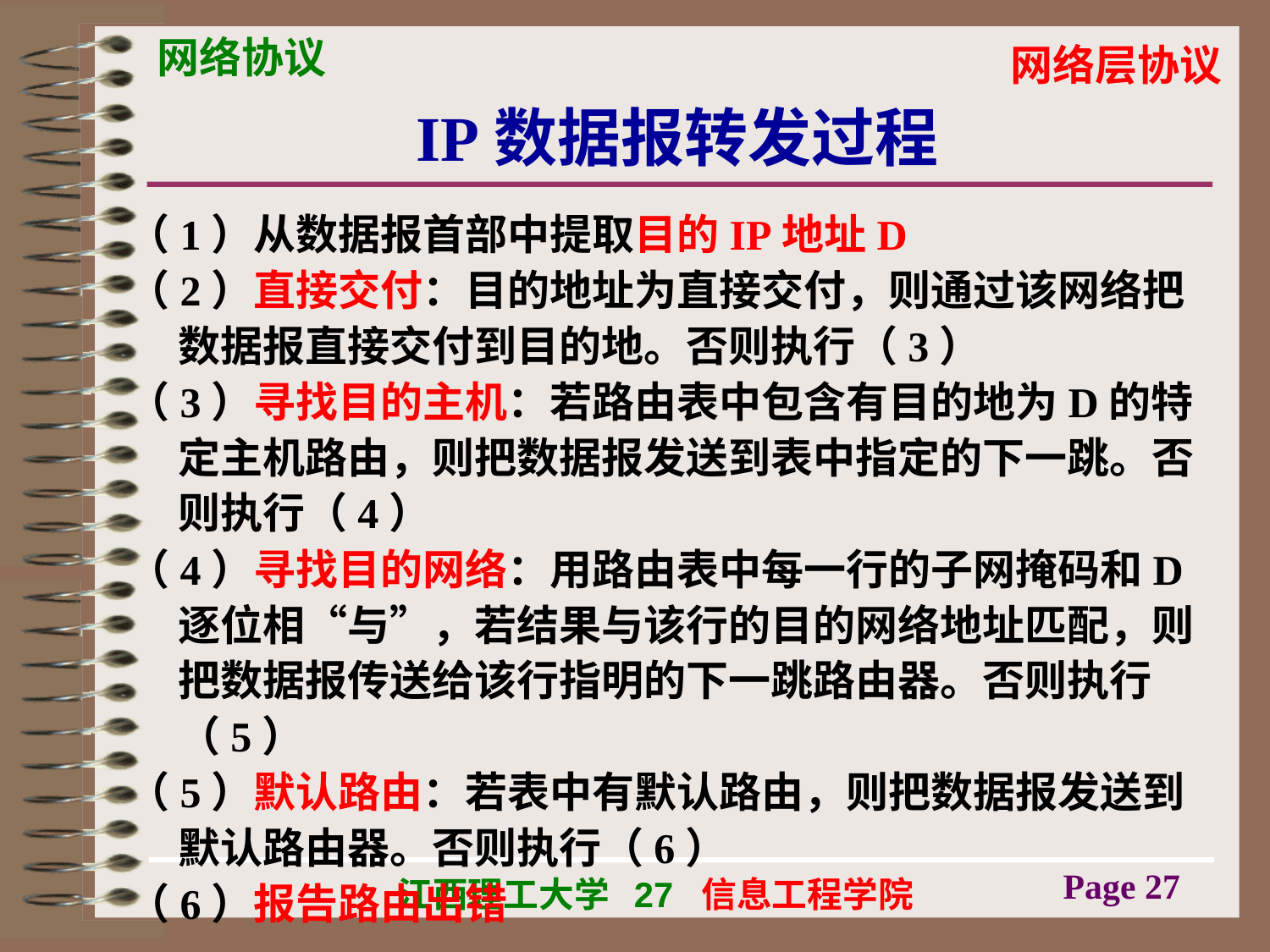

# IP数据报转发过程
（1）从数据报首部中提取目的IP地址D
（2）直接交付：目的地址为直接交付，则通过该网络把数据报直接交付到目的地。否则执行（3）
（3）寻找目的主机：若路由表中包含有目的地为D的特定主机路由，则把数据报发送到表中指定的下一跳。否则执行（4）
（4）寻找目的网络：用路由表中每一行的子网掩码和D逐位相“与”，若结果与该行的目的网络地址匹配，则把数据报传送给该行指明的下一跳路由器。否则执行（5）
（5）默认路由：若表中有默认路由，则把数据报发送到默认路由器。否则执行（6）
（6）报告路由出错
Page 27